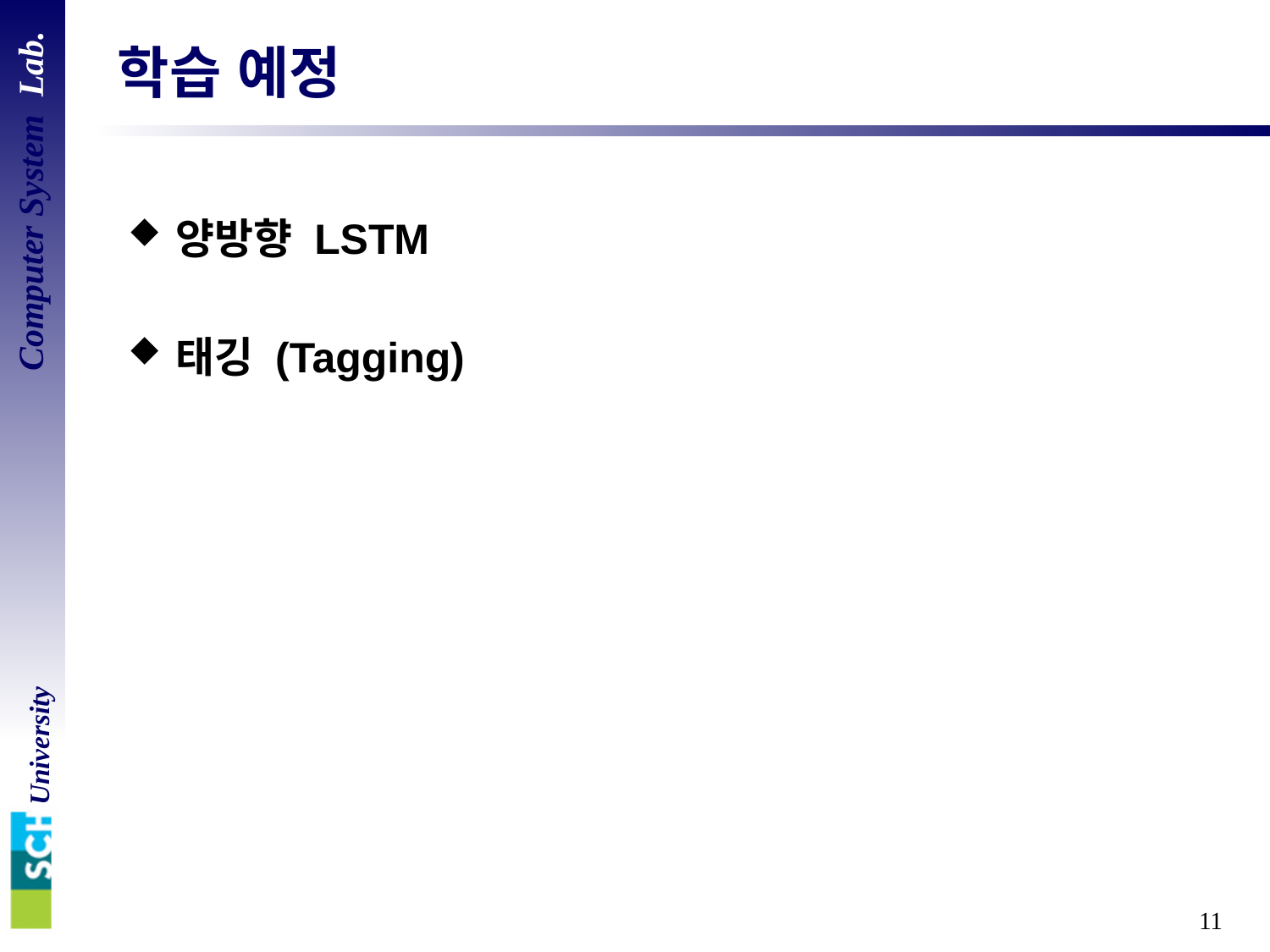

# 학습 예정

양방향 LSTM

태깅 (Tagging)